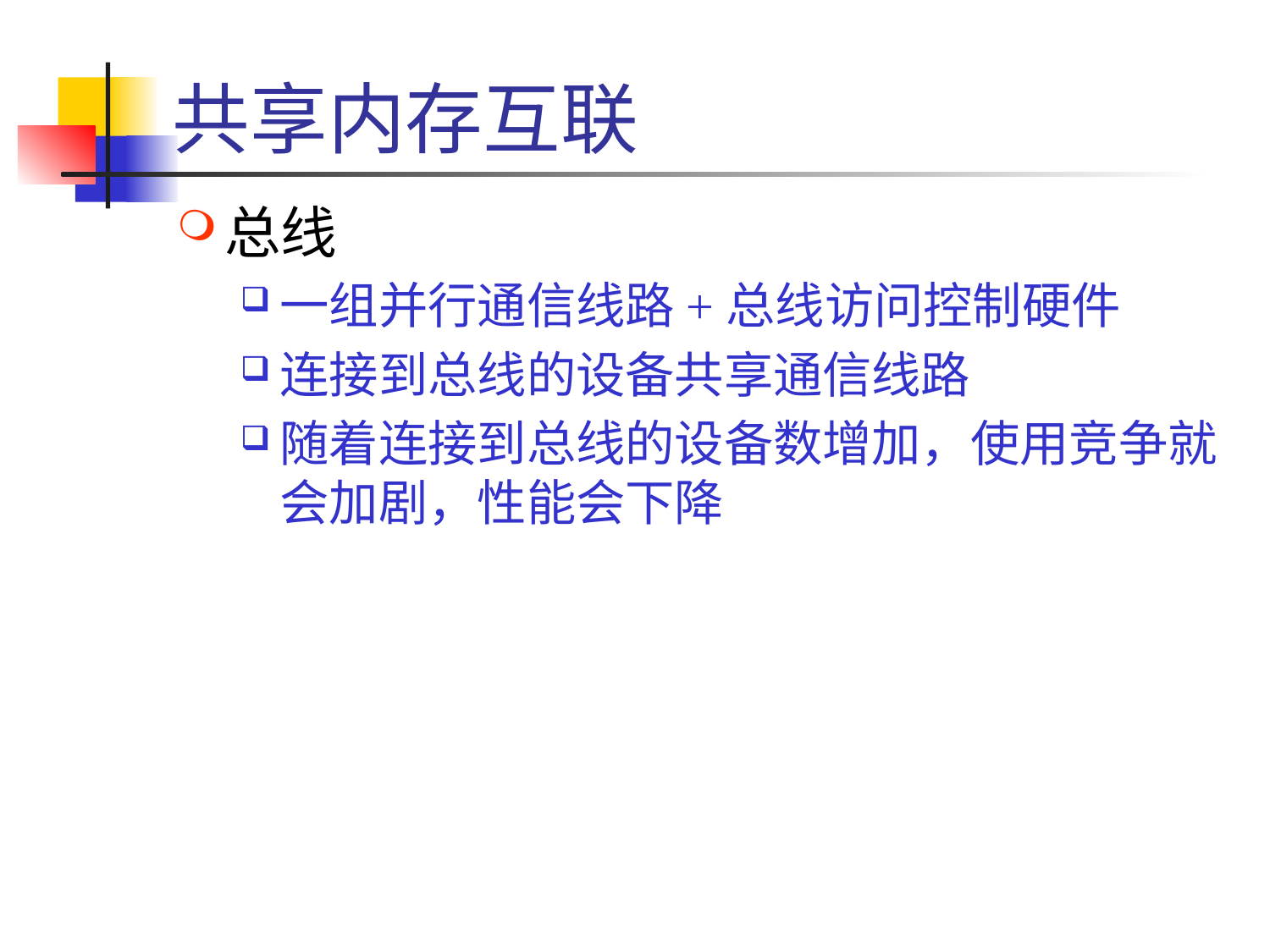

# 共享内存互联
总线
一组并行通信线路+总线访问控制硬件
连接到总线的设备共享通信线路
随着连接到总线的设备数增加，使用竞争就会加剧，性能会下降